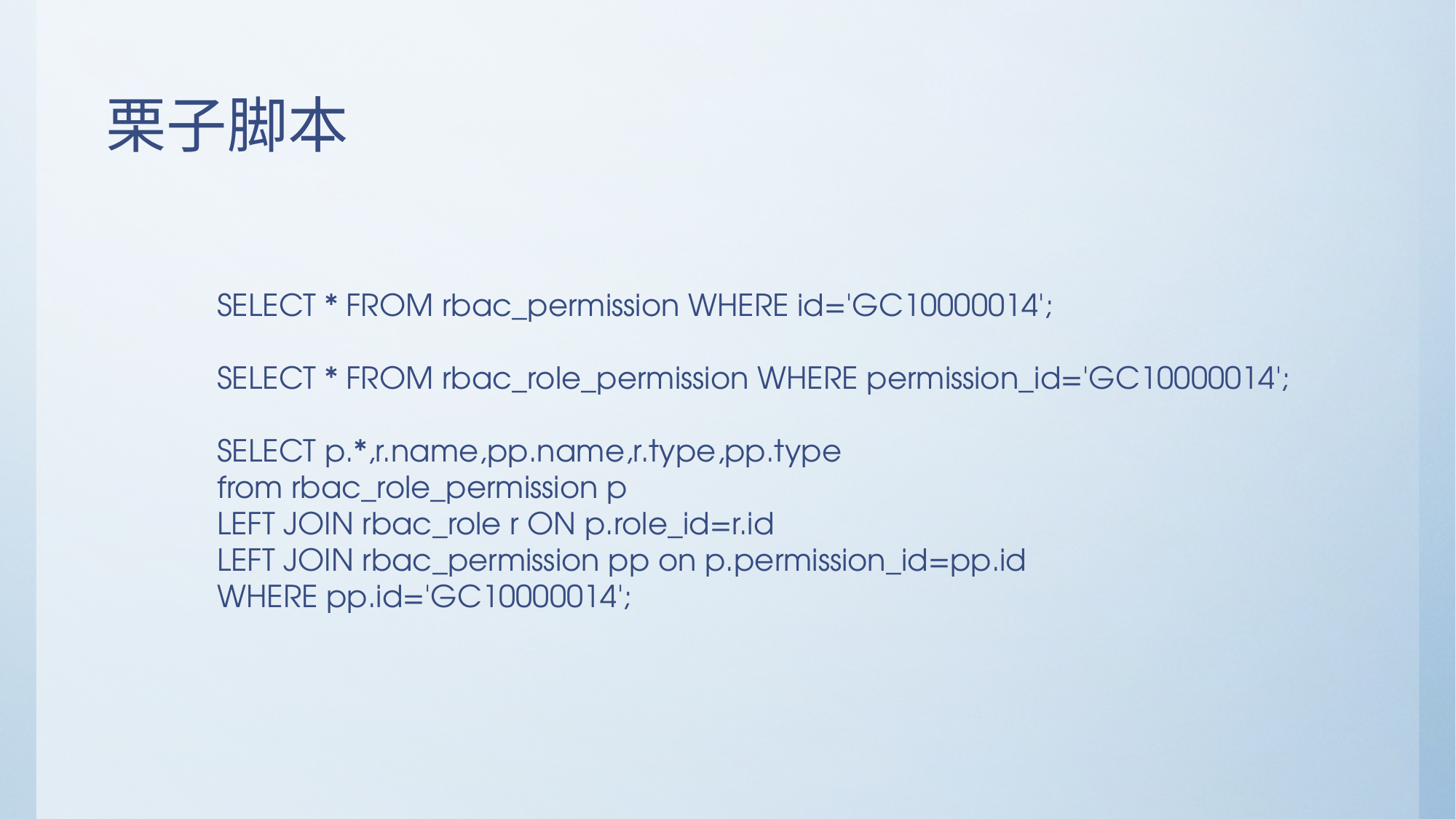

# 栗子脚本
SELECT * FROM rbac_permission WHERE id='GC10000014';

SELECT * FROM rbac_role_permission WHERE permission_id='GC10000014';

SELECT p.*,r.name,pp.name,r.type,pp.type
from rbac_role_permission p
LEFT JOIN rbac_role r ON p.role_id=r.id
LEFT JOIN rbac_permission pp on p.permission_id=pp.id
WHERE pp.id='GC10000014';